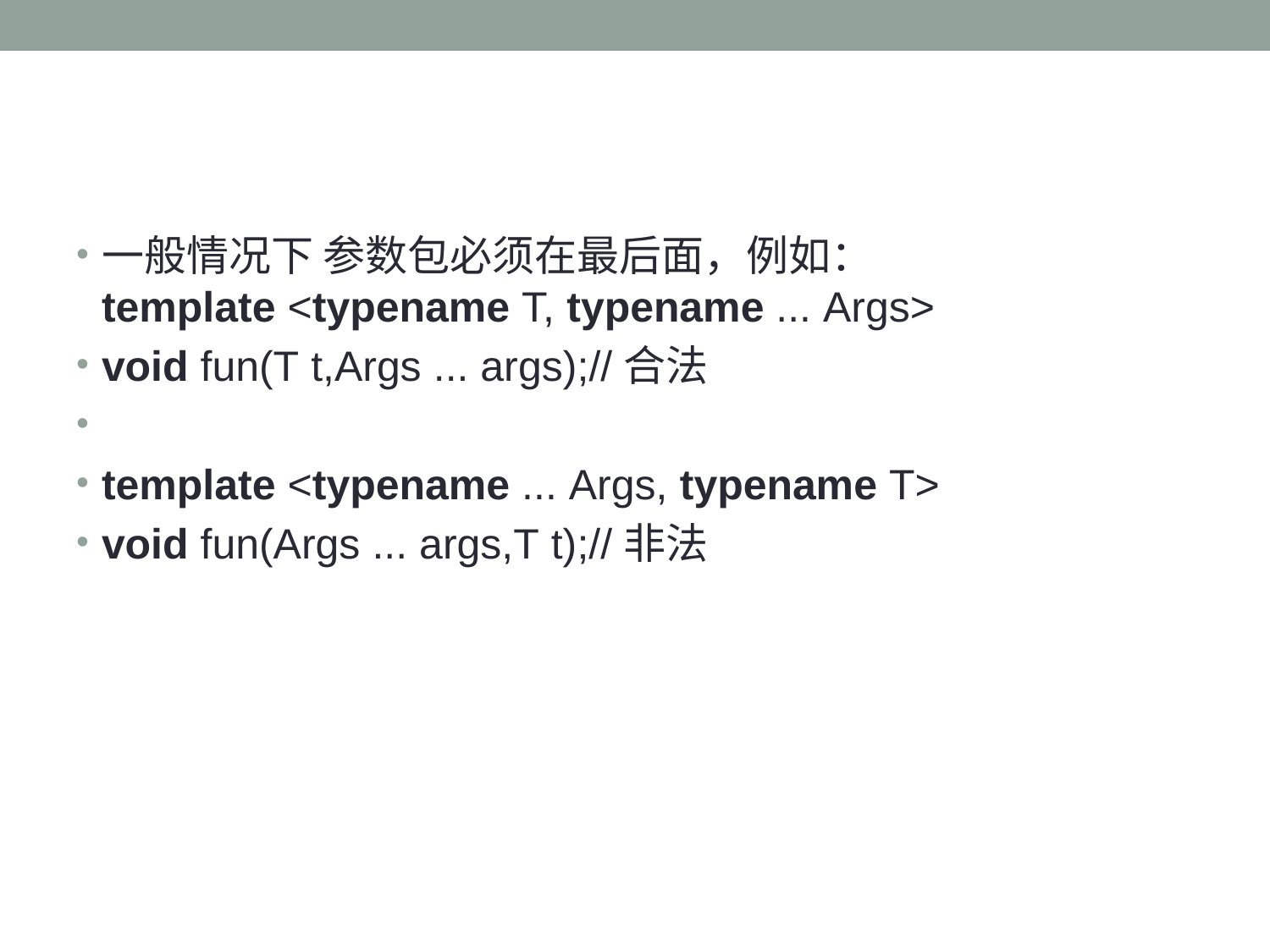

#
一般情况下 参数包必须在最后面，例如： 
template <typename T, typename ... Args>
void fun(T t,Args ... args);//合法

template <typename ... Args, typename T>
void fun(Args ... args,T t);//非法